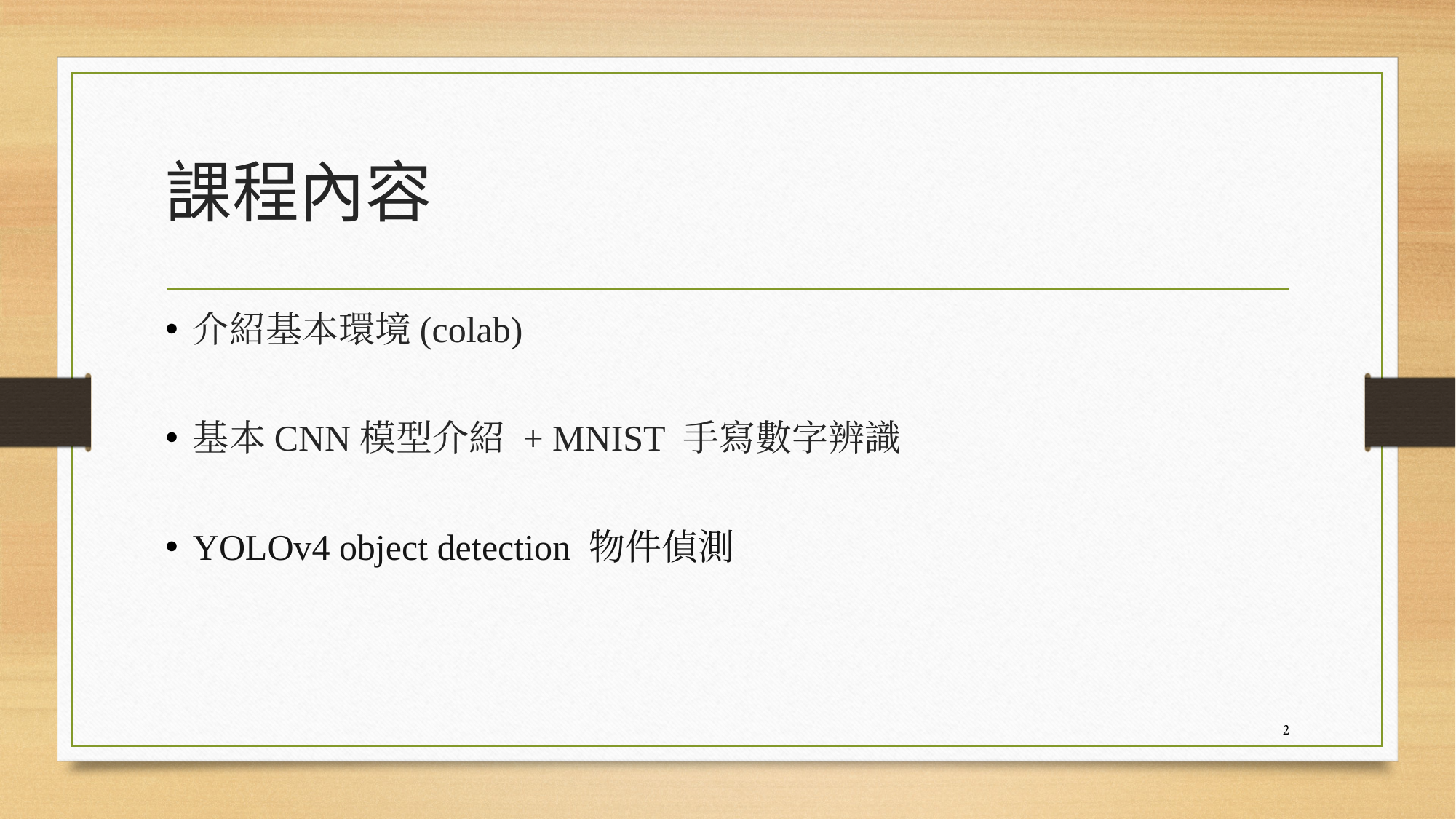

# 課程內容
介紹基本環境(colab)

基本CNN模型介紹 + MNIST 手寫數字辨識

YOLOv4 object detection 物件偵測
2